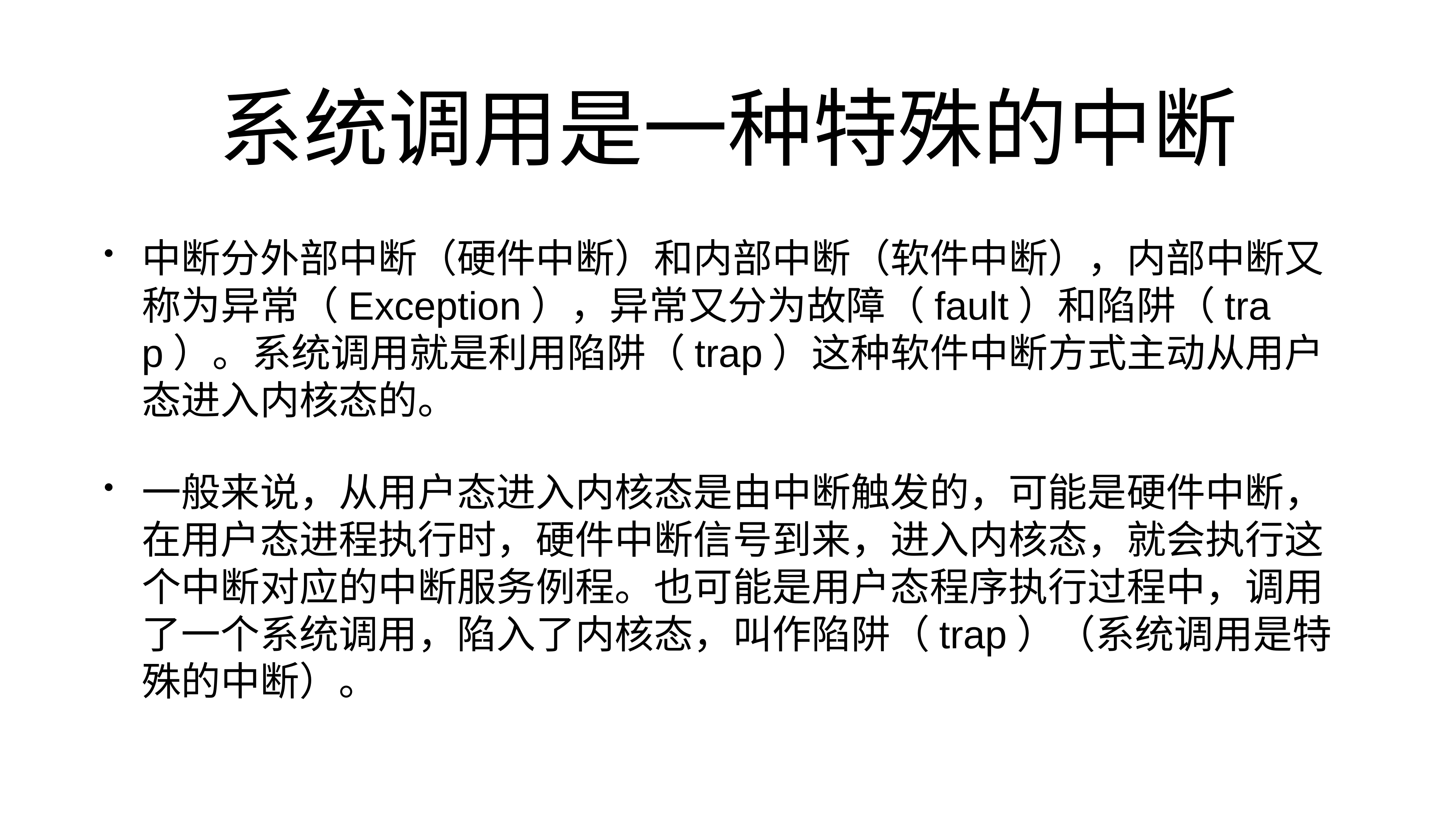

# 系统调用是一种特殊的中断
中断分外部中断（硬件中断）和内部中断（软件中断），内部中断又称为异常（Exception），异常又分为故障（fault）和陷阱（trap）。系统调用就是利用陷阱（trap）这种软件中断方式主动从用户态进入内核态的。
一般来说，从用户态进入内核态是由中断触发的，可能是硬件中断，在用户态进程执行时，硬件中断信号到来，进入内核态，就会执行这个中断对应的中断服务例程。也可能是用户态程序执行过程中，调用了一个系统调用，陷入了内核态，叫作陷阱（trap）（系统调用是特殊的中断）。